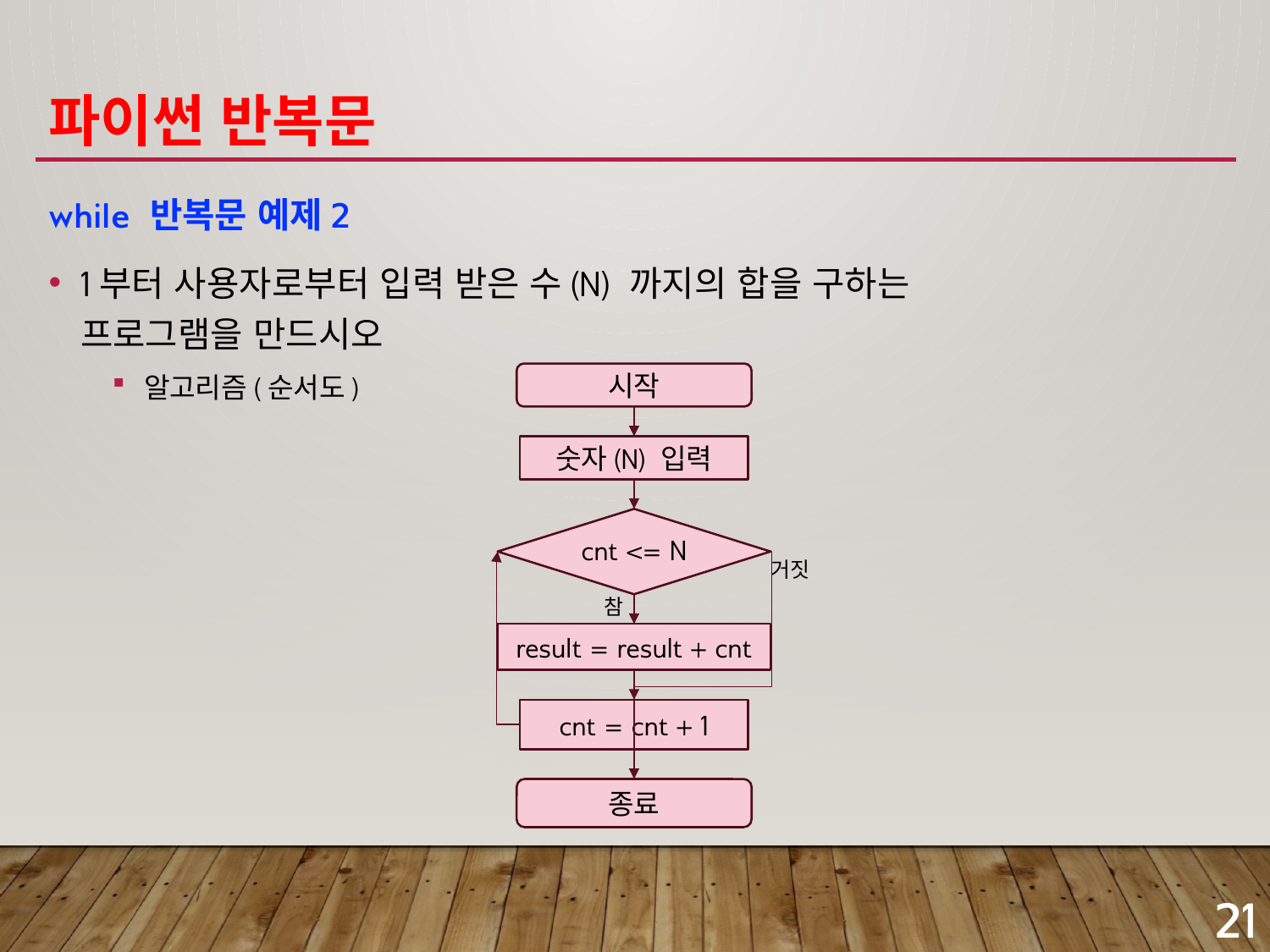

# 파이썬 반복문
while 반복문 예제2
1부터 사용자로부터 입력 받은 수(N) 까지의 합을 구하는
프로그램을 만드시오
알고리즘(순서도)
시작
숫자(N) 입력

cnt <= N
거짓
참
result = result + cnt
cnt = cnt + 1
종료